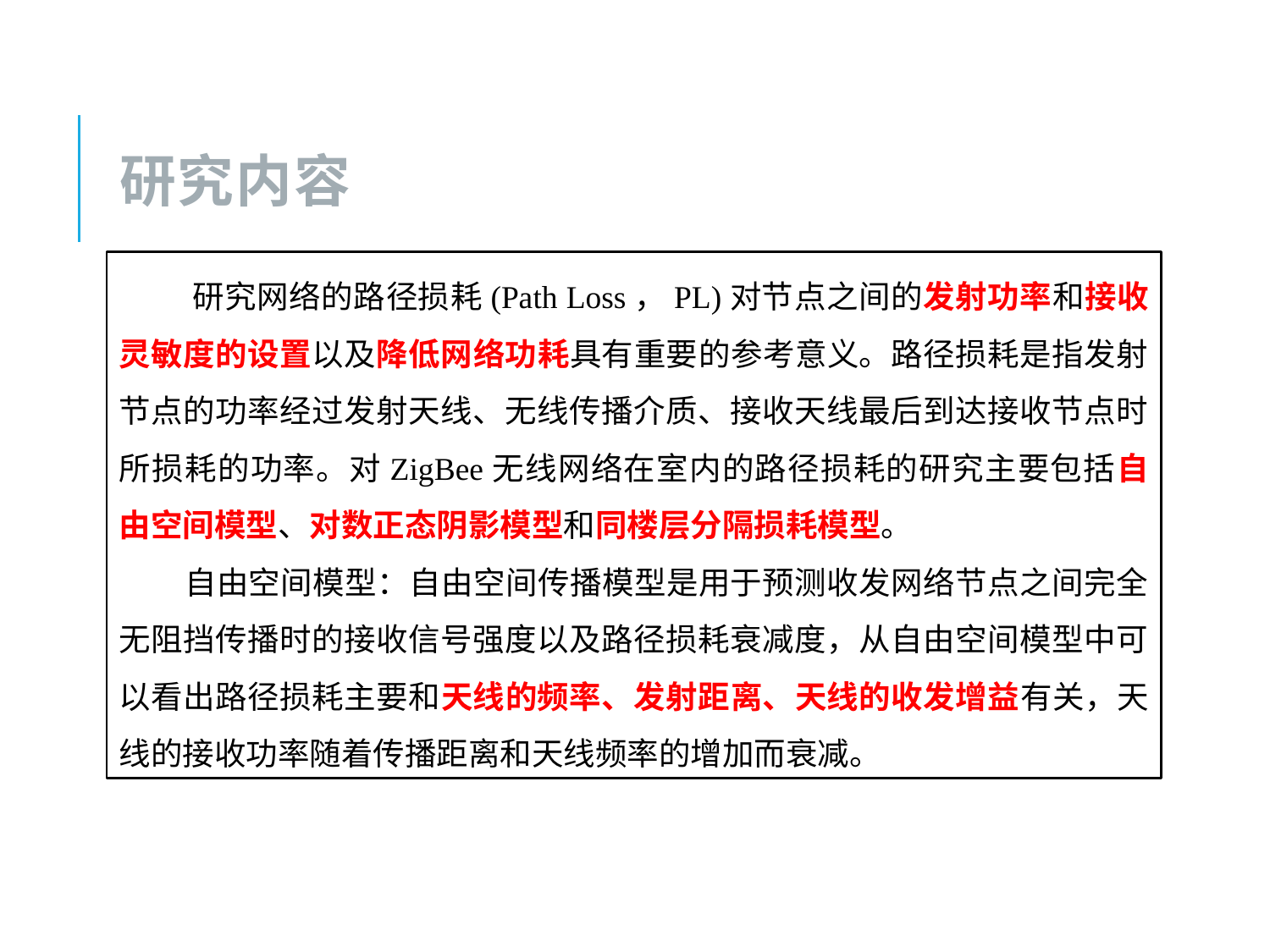

# 研究内容
   研究网络的路径损耗(Path Loss，PL)对节点之间的发射功率和接收灵敏度的设置以及降低网络功耗具有重要的参考意义。路径损耗是指发射节点的功率经过发射天线、无线传播介质、接收天线最后到达接收节点时所损耗的功率。对ZigBee无线网络在室内的路径损耗的研究主要包括自由空间模型、对数正态阴影模型和同楼层分隔损耗模型。
  自由空间模型：自由空间传播模型是用于预测收发网络节点之间完全无阻挡传播时的接收信号强度以及路径损耗衰减度，从自由空间模型中可以看出路径损耗主要和天线的频率、发射距离、天线的收发增益有关，天线的接收功率随着传播距离和天线频率的增加而衰减。